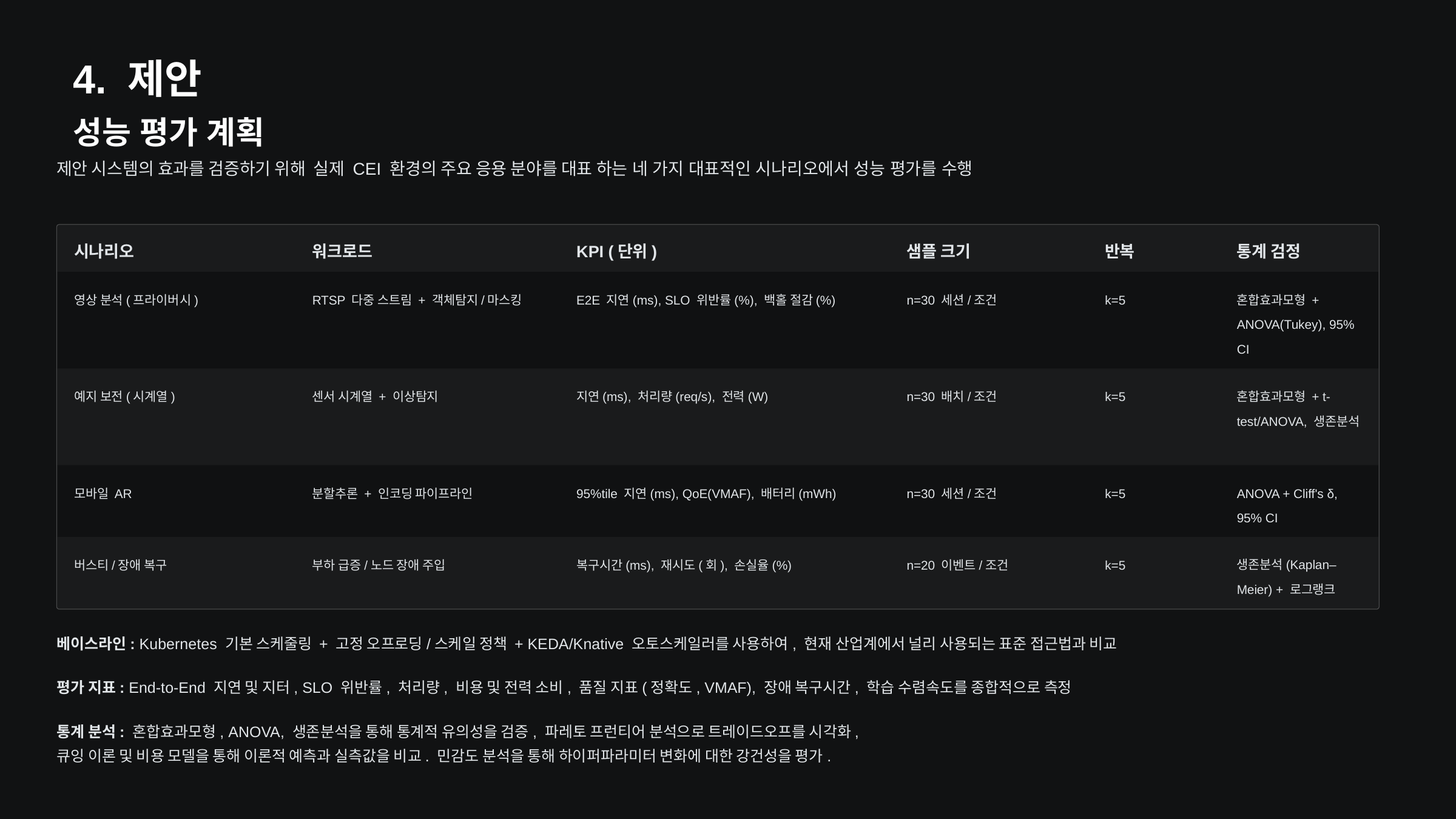

4. 제안
성능 평가 계획
제안 시스템의 효과를 검증하기 위해  실제 CEI 환경의 주요 응용 분야를 대표 하는 네 가지 대표적인 시나리오에서 성능 평가를 수행

시나리오
워크로드
KPI (단위)
샘플 크기
반복
통계 검정

영상 분석(프라이버시)
RTSP 다중 스트림 + 객체탐지/마스킹
E2E 지연(ms), SLO 위반률(%), 백홀 절감(%)
n=30 세션/조건
k=5
혼합효과모형 + ANOVA(Tukey), 95% CI

예지 보전(시계열)
센서 시계열 + 이상탐지
지연(ms), 처리량(req/s), 전력(W)
n=30 배치/조건
k=5
혼합효과모형 + t-test/ANOVA, 생존분석

모바일 AR
분할추론 + 인코딩 파이프라인
95%tile 지연(ms), QoE(VMAF), 배터리(mWh)
n=30 세션/조건
k=5
ANOVA + Cliff's δ, 95% CI

버스티/장애 복구
부하 급증/노드 장애 주입
복구시간(ms), 재시도(회), 손실율(%)
n=20 이벤트/조건
k=5
생존분석(Kaplan–Meier) + 로그랭크
베이스라인: Kubernetes 기본 스케줄링 + 고정 오프로딩/스케일 정책 + KEDA/Knative 오토스케일러를 사용하여, 현재 산업계에서 널리 사용되는 표준 접근법과 비교
평가 지표: End-to-End 지연 및 지터, SLO 위반률, 처리량, 비용 및 전력 소비, 품질 지표(정확도, VMAF), 장애 복구시간, 학습 수렴속도를 종합적으로 측정
통계 분석: 혼합효과모형, ANOVA, 생존분석을 통해 통계적 유의성을 검증, 파레토 프런티어 분석으로 트레이드오프를 시각화,
큐잉 이론 및 비용 모델을 통해 이론적 예측과 실측값을 비교. 민감도 분석을 통해 하이퍼파라미터 변화에 대한 강건성을 평가.